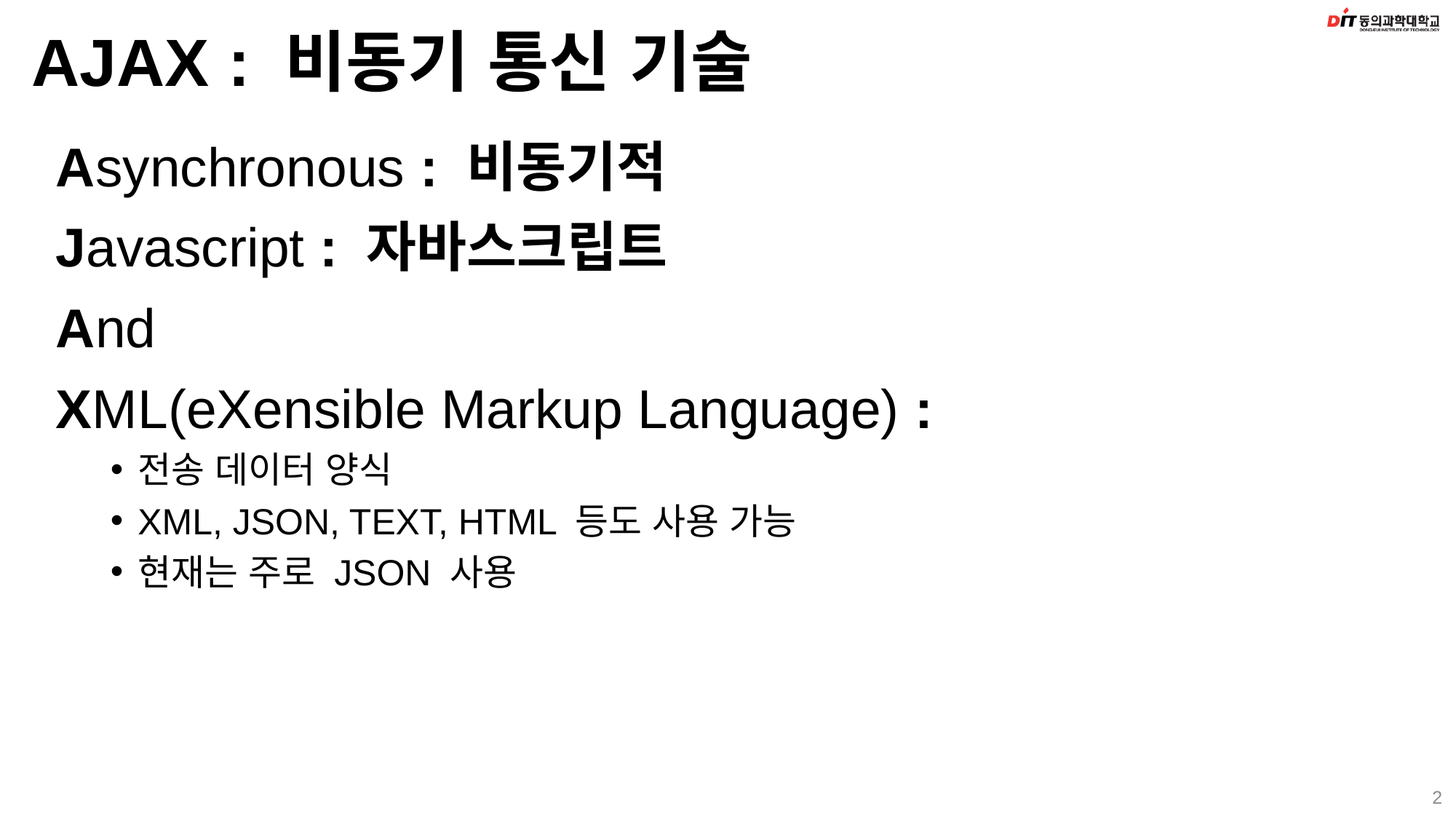

# AJAX : 비동기 통신 기술
Asynchronous : 비동기적
Javascript : 자바스크립트
And
XML(eXensible Markup Language) :
전송 데이터 양식
XML, JSON, TEXT, HTML 등도 사용 가능
현재는 주로 JSON 사용
2